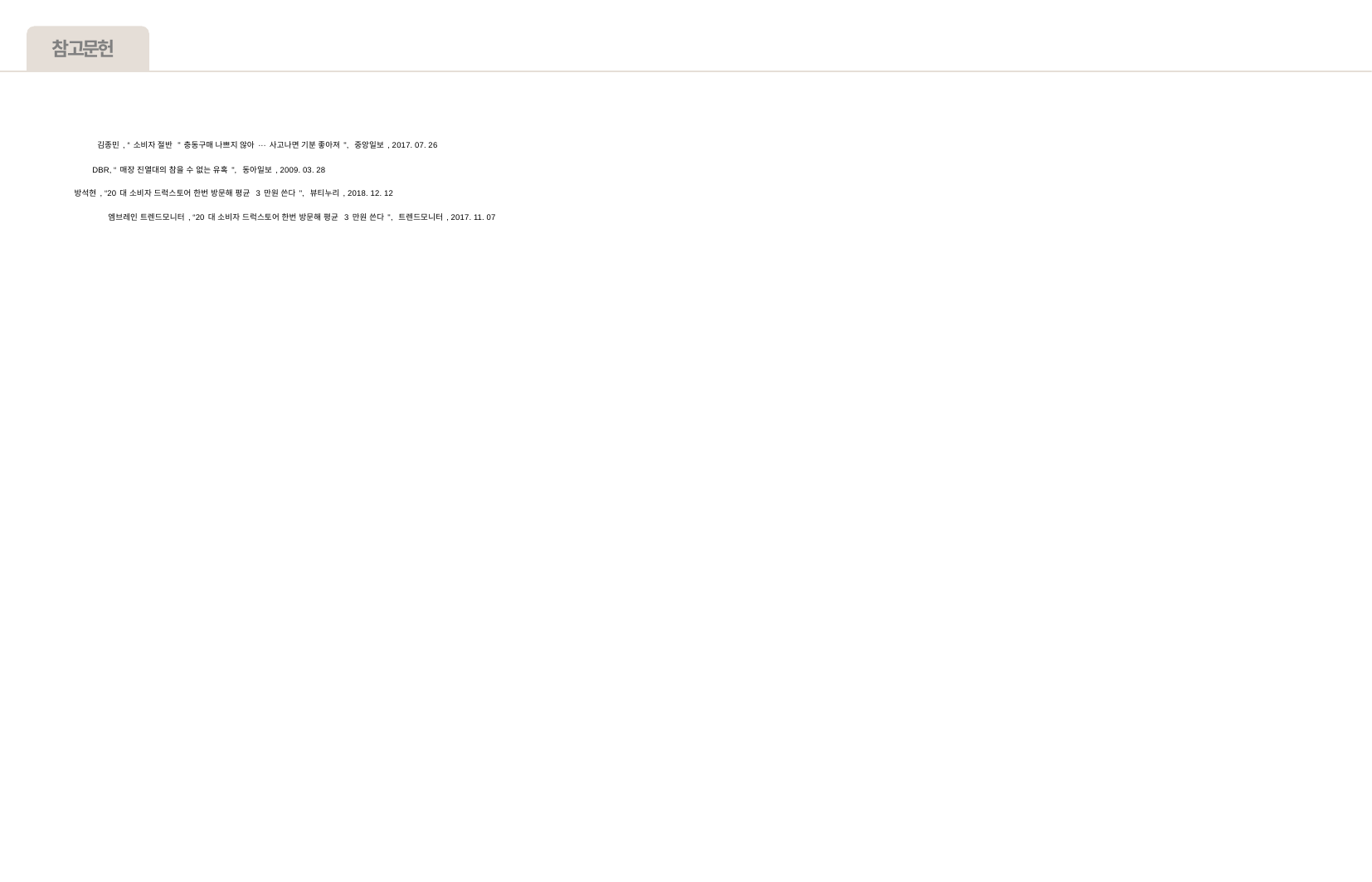

참고문헌
김종민, “소비자 절반 "충동구매 나쁘지 않아···사고나면 기분 좋아져", 중앙일보, 2017. 07. 26
DBR, “매장 진열대의 참을 수 없는 유혹", 동아일보, 2009. 03. 28
방석현, “20대 소비자 드럭스토어 한번 방문해 평균 3만원 쓴다", 뷰티누리, 2018. 12. 12
엠브레인 트렌드모니터, “20대 소비자 드럭스토어 한번 방문해 평균 3만원 쓴다", 트렌드모니터, 2017. 11. 07